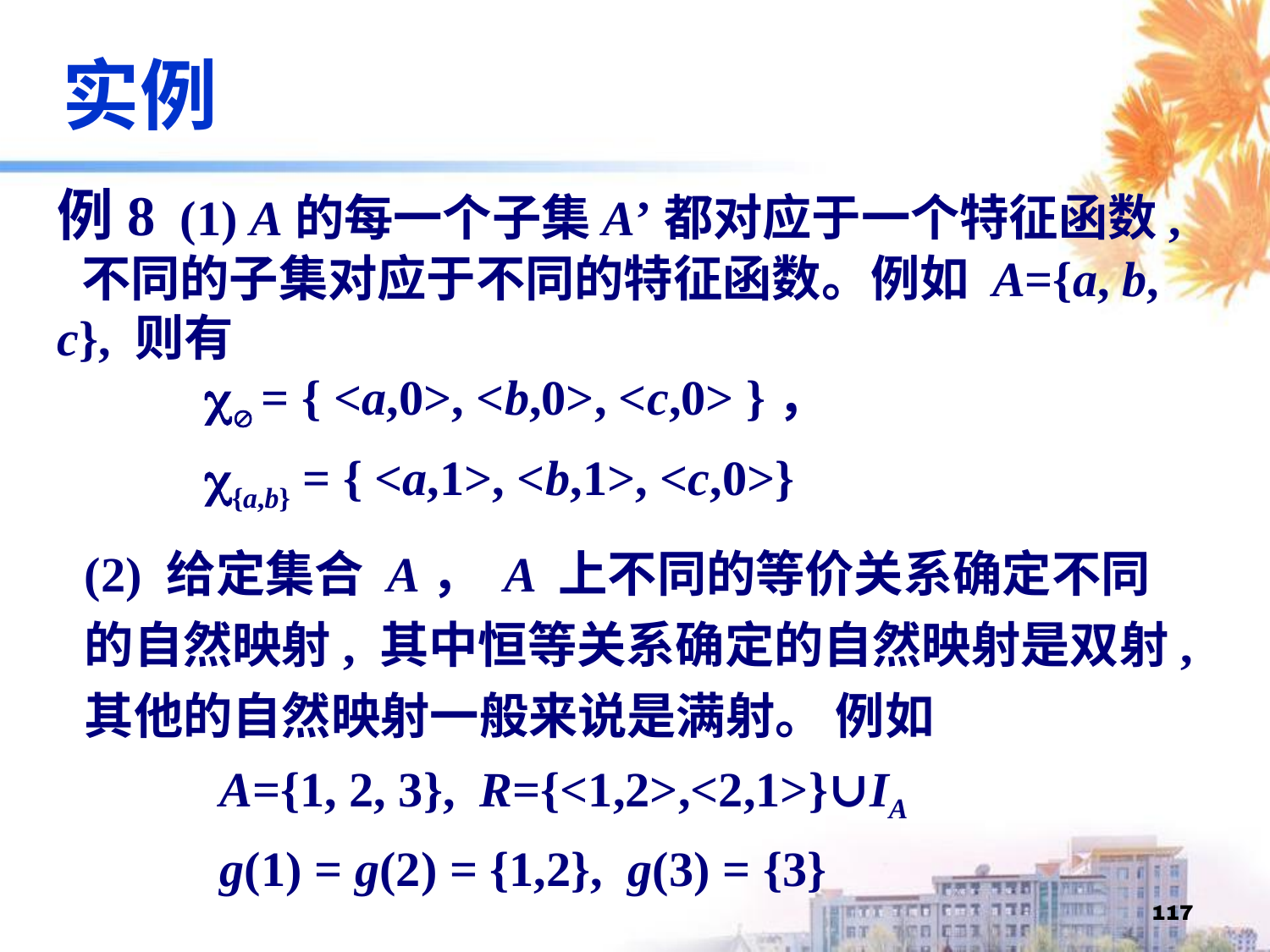

# 实例
例8  (1) A的每一个子集A’都对应于一个特征函数, 不同的子集对应于不同的特征函数。例如 A={a, b, c}, 则有
            χ∅ = { <a,0>, <b,0>, <c,0> }，
            χ{a,b} = { <a,1>, <b,1>, <c,0>}
(2) 给定集合 A， A 上不同的等价关系确定不同的自然映射, 其中恒等关系确定的自然映射是双射, 其他的自然映射一般来说是满射。 例如
           A={1, 2, 3},  R={<1,2>,<2,1>}∪IA
           g(1) = g(2) = {1,2},  g(3) = {3}
117